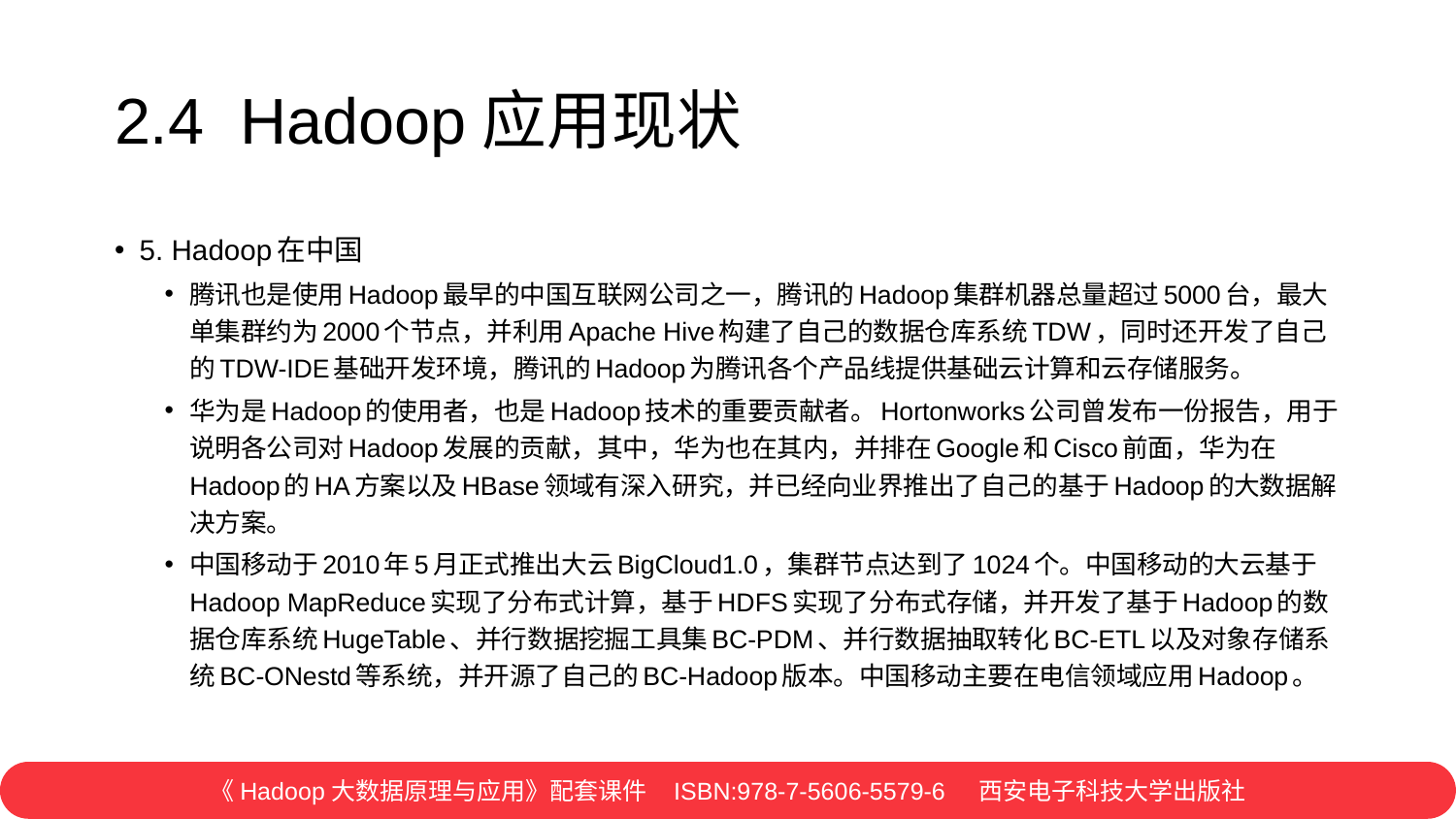

# 2.4  Hadoop应用现状
5. Hadoop在中国
腾讯也是使用Hadoop最早的中国互联网公司之一，腾讯的Hadoop集群机器总量超过5000台，最大单集群约为2000个节点，并利用Apache Hive构建了自己的数据仓库系统TDW，同时还开发了自己的TDW-IDE基础开发环境，腾讯的Hadoop为腾讯各个产品线提供基础云计算和云存储服务。
华为是Hadoop的使用者，也是Hadoop技术的重要贡献者。Hortonworks公司曾发布一份报告，用于说明各公司对Hadoop发展的贡献，其中，华为也在其内，并排在Google和Cisco前面，华为在Hadoop的HA方案以及HBase领域有深入研究，并已经向业界推出了自己的基于Hadoop的大数据解决方案。
中国移动于2010年5月正式推出大云BigCloud1.0，集群节点达到了1024个。中国移动的大云基于Hadoop MapReduce实现了分布式计算，基于HDFS实现了分布式存储，并开发了基于Hadoop的数据仓库系统HugeTable、并行数据挖掘工具集BC-PDM、并行数据抽取转化BC-ETL以及对象存储系统BC-ONestd等系统，并开源了自己的BC-Hadoop版本。中国移动主要在电信领域应用Hadoop。